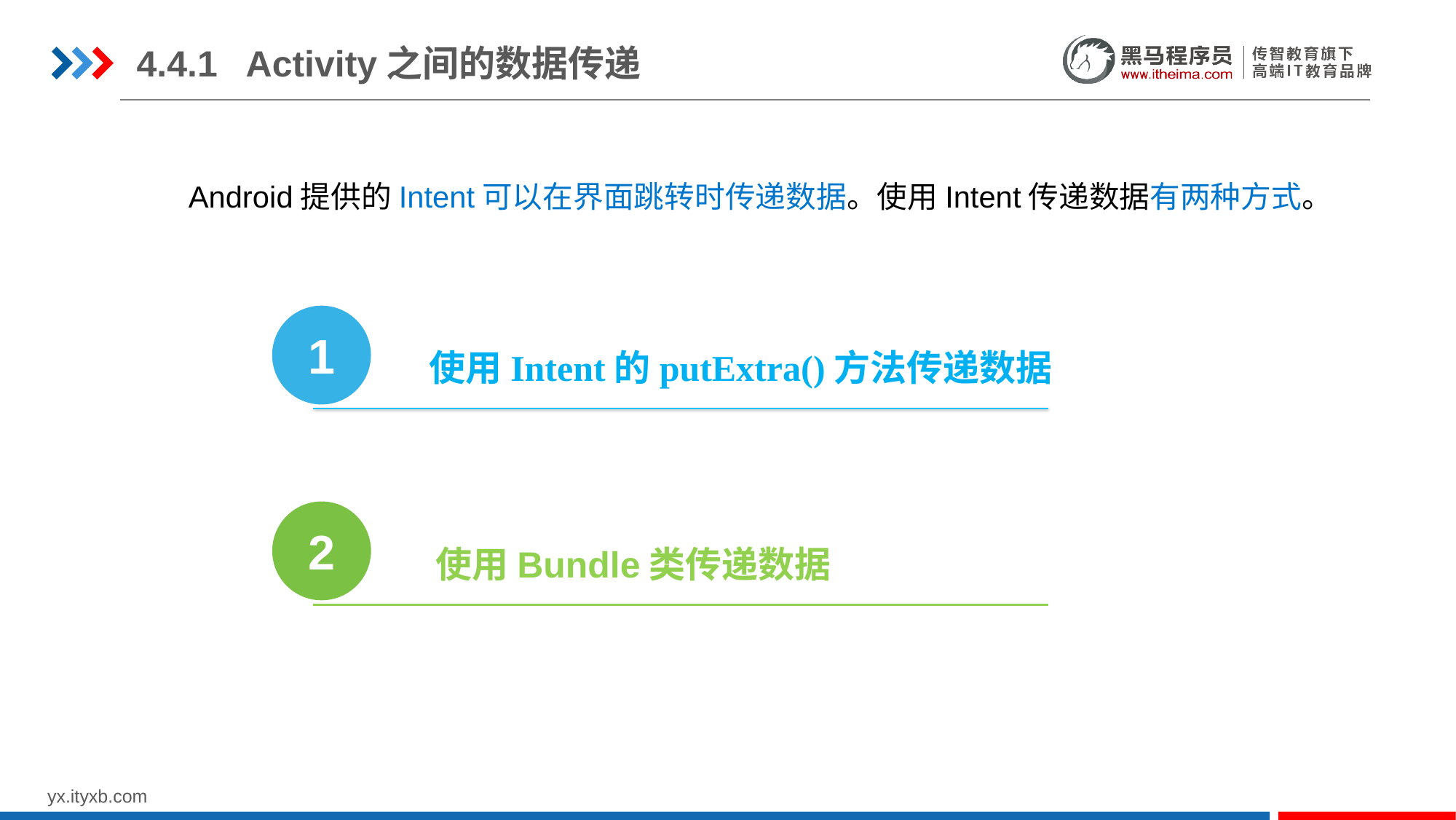

4.4.1	Activity之间的数据传递
Android提供的Intent可以在界面跳转时传递数据。使用Intent传递数据有两种方式。
1
使用Intent的putExtra()方法传递数据
2
使用Bundle类传递数据